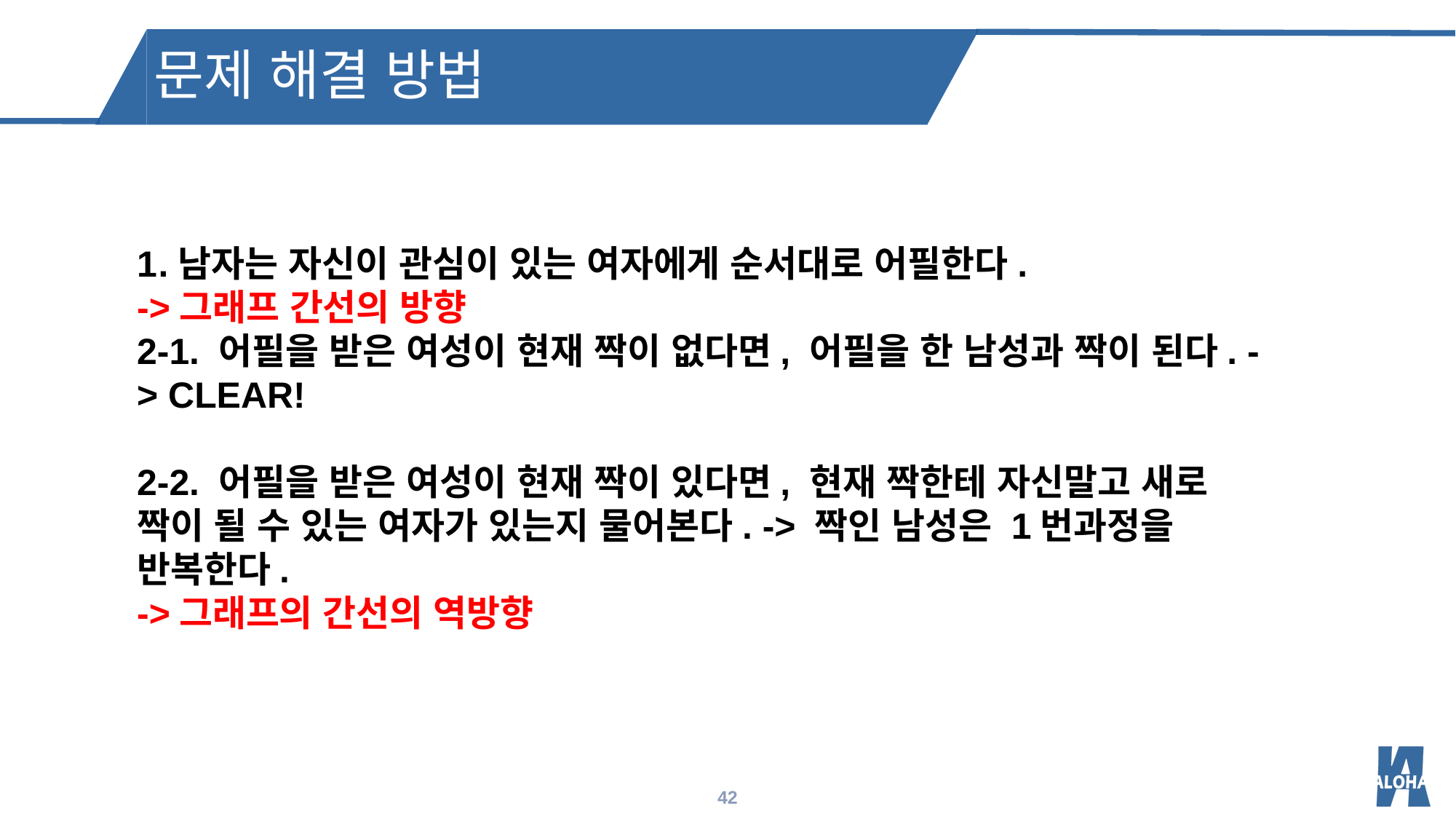

문제 해결 방법
남자는 자신이 관심이 있는 여자에게 순서대로 어필한다.
->그래프 간선의 방향
2-1. 어필을 받은 여성이 현재 짝이 없다면, 어필을 한 남성과 짝이 된다. -> CLEAR!

2-2. 어필을 받은 여성이 현재 짝이 있다면, 현재 짝한테 자신말고 새로 짝이 될 수 있는 여자가 있는지 물어본다. -> 짝인 남성은 1번과정을 반복한다.
->그래프의 간선의 역방향
42